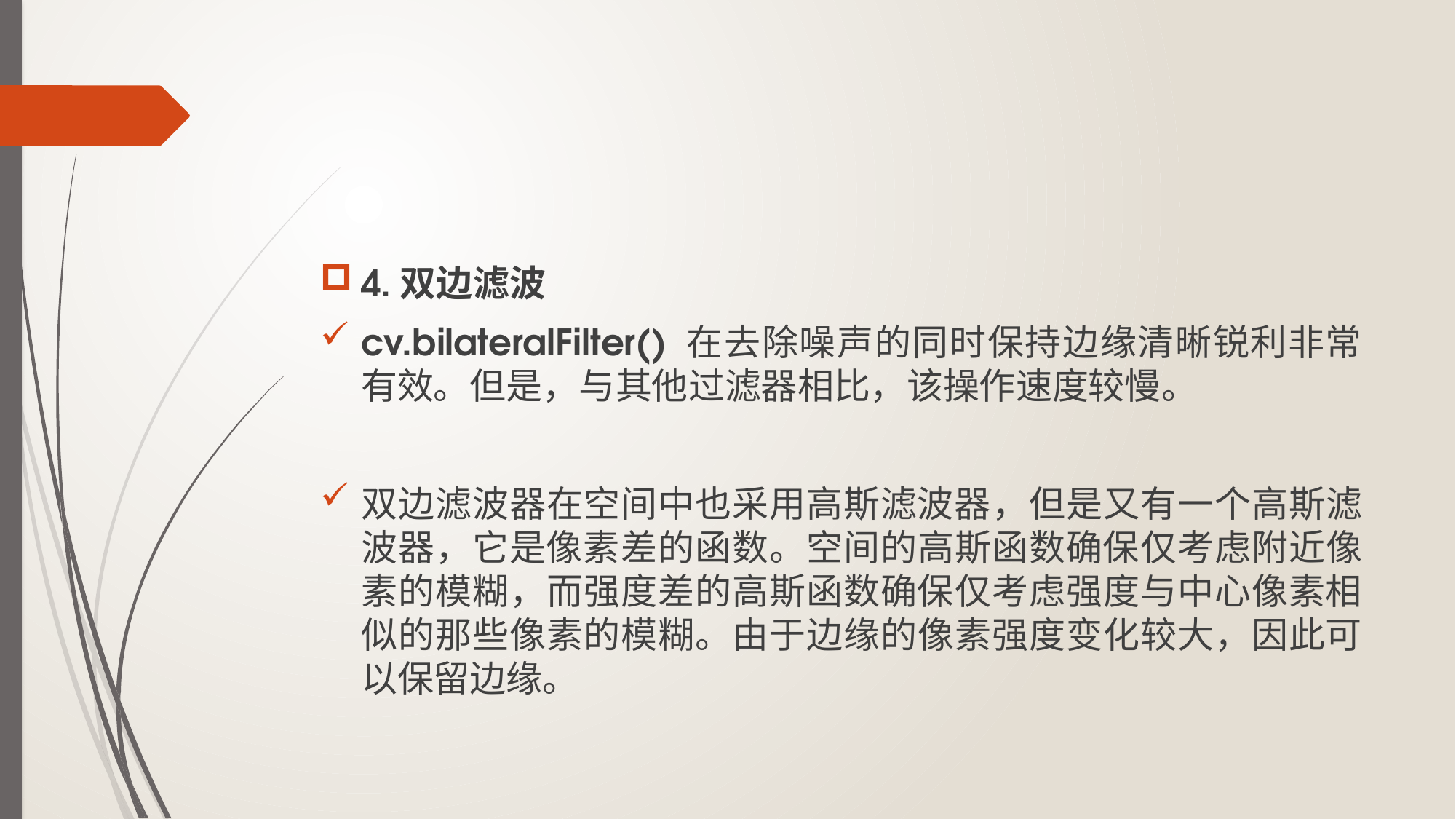

#
4.双边滤波
cv.bilateralFilter() 在去除噪声的同时保持边缘清晰锐利非常有效。但是，与其他过滤器相比，该操作速度较慢。

双边滤波器在空间中也采用高斯滤波器，但是又有一个高斯滤波器，它是像素差的函数。空间的高斯函数确保仅考虑附近像素的模糊，而强度差的高斯函数确保仅考虑强度与中心像素相似的那些像素的模糊。由于边缘的像素强度变化较大，因此可以保留边缘。